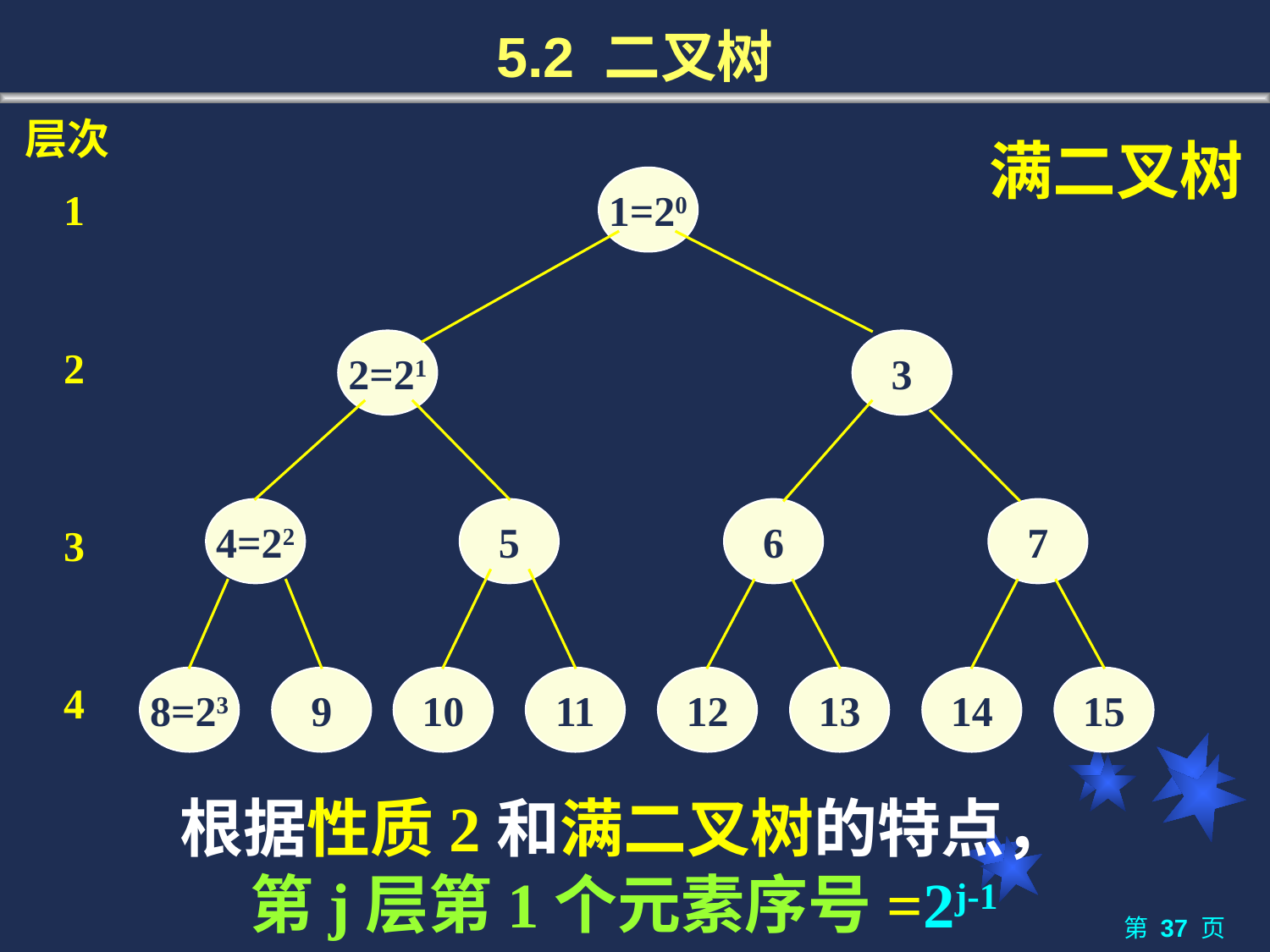

# 5.2 二叉树
层次
1

2

3

4
1=20

2=21
3

4=22
5
6
7

8=23
9
10
11
12
13
14
15
满二叉树
根据性质2和满二叉树的特点，第j层第1个元素序号=2j-1
第 37 页